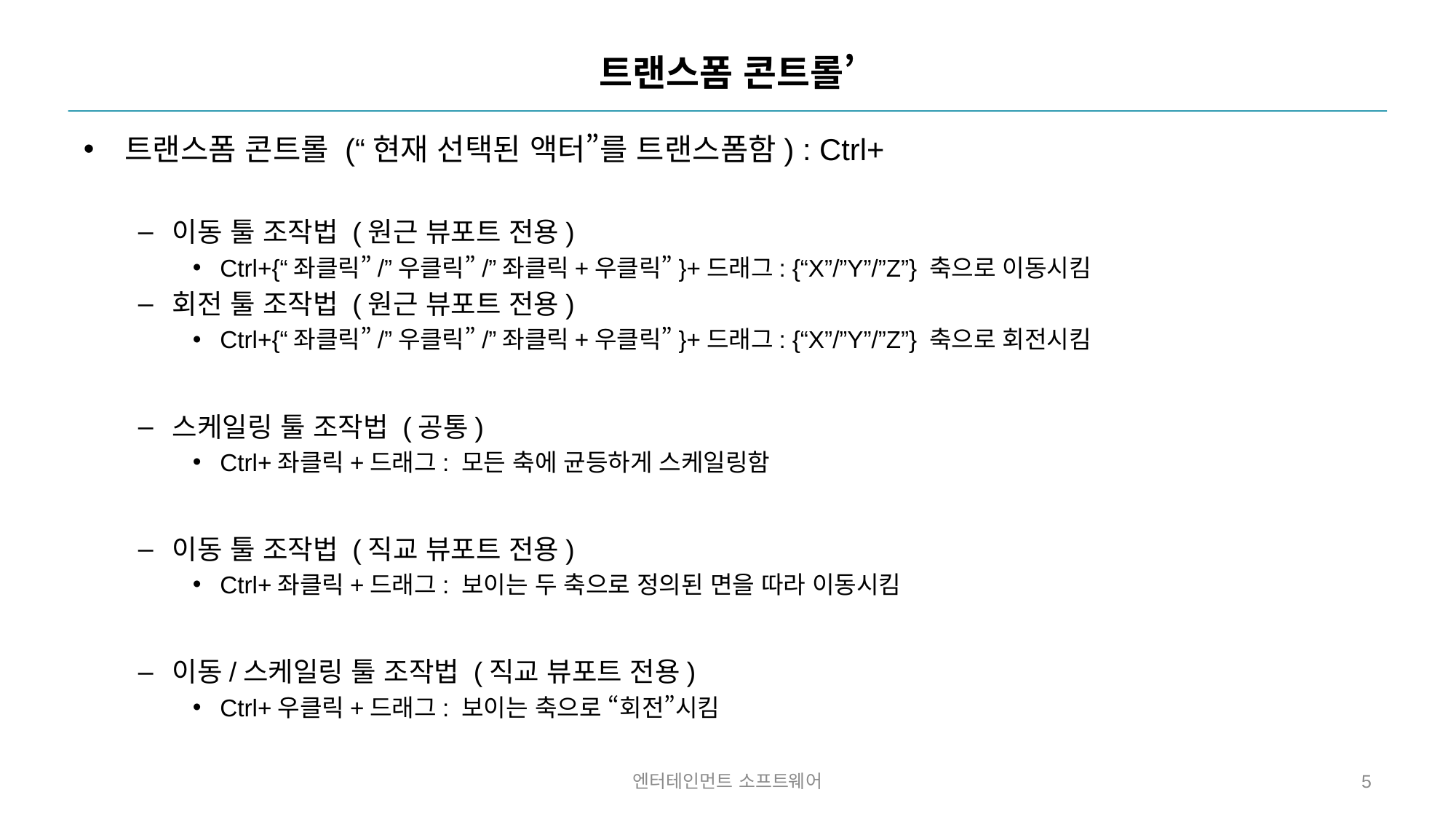

# 트랜스폼 콘트롤’
트랜스폼 콘트롤 (“현재 선택된 액터”를 트랜스폼함) : Ctrl+

이동 툴 조작법 (원근 뷰포트 전용)
Ctrl+{“좌클릭”/”우클릭”/”좌클릭+우클릭”}+드래그: {“X”/”Y”/”Z”} 축으로 이동시킴
회전 툴 조작법 (원근 뷰포트 전용)
Ctrl+{“좌클릭”/”우클릭”/”좌클릭+우클릭”}+드래그: {“X”/”Y”/”Z”} 축으로 회전시킴

스케일링 툴 조작법 (공통)
Ctrl+좌클릭+드래그: 모든 축에 균등하게 스케일링함

이동 툴 조작법 (직교 뷰포트 전용)
Ctrl+좌클릭+드래그: 보이는 두 축으로 정의된 면을 따라 이동시킴

이동/스케일링 툴 조작법 (직교 뷰포트 전용)
Ctrl+우클릭+드래그: 보이는 축으로 “회전”시킴
엔터테인먼트 소프트웨어
5